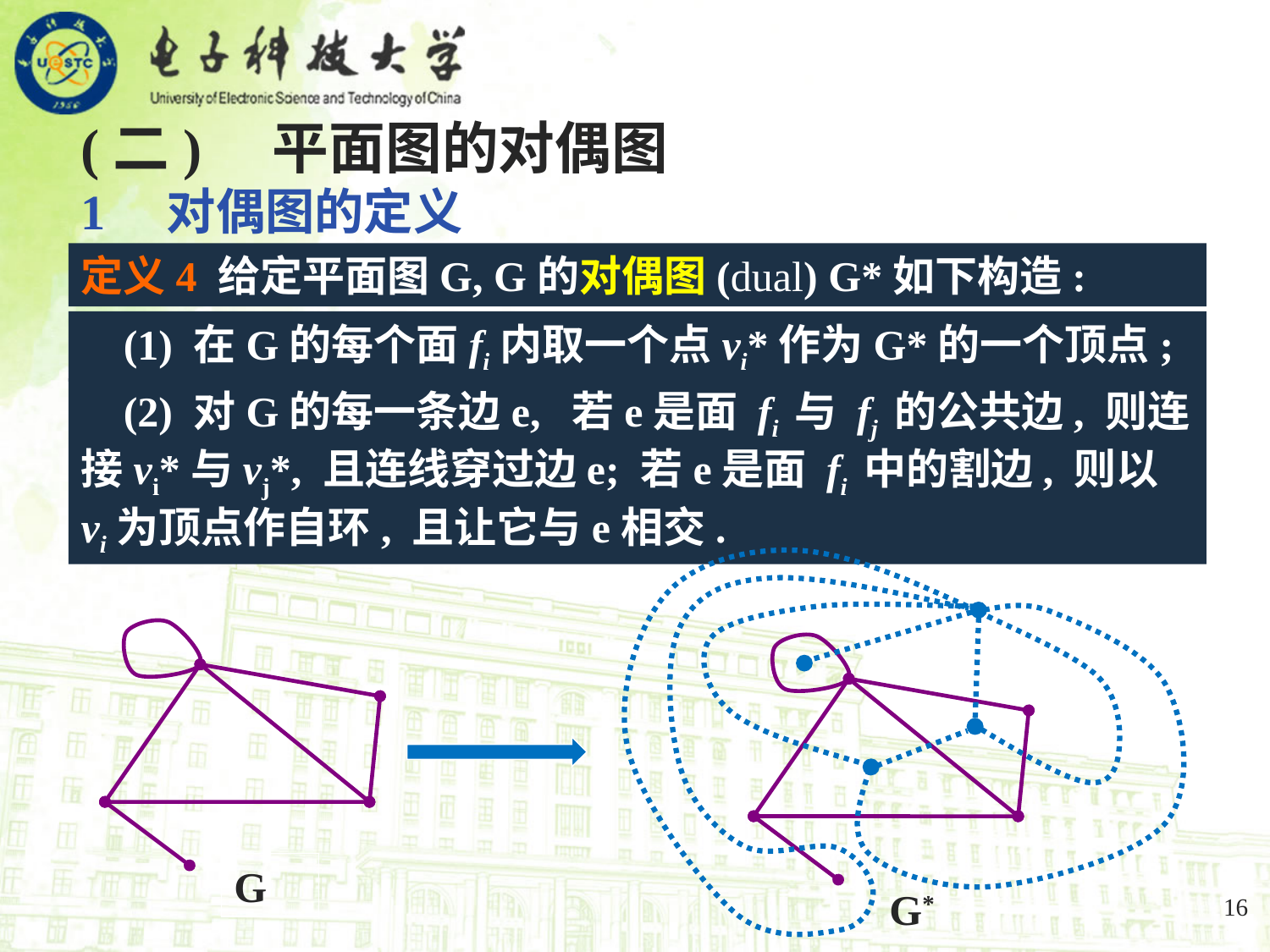

(二)    平面图的对偶图
1    对偶图的定义
定义4 给定平面图G, G的对偶图(dual) G*如下构造:
    (1) 在G的每个面fi内取一个点vi*作为G*的一个顶点;
    (2) 对G的每一条边e,  若e是面 fi 与 fj 的公共边, 则连接vi*与vj*, 且连线穿过边e; 若e是面 fi 中的割边, 则以vi为顶点作自环, 且让它与e相交.

G

G*
16